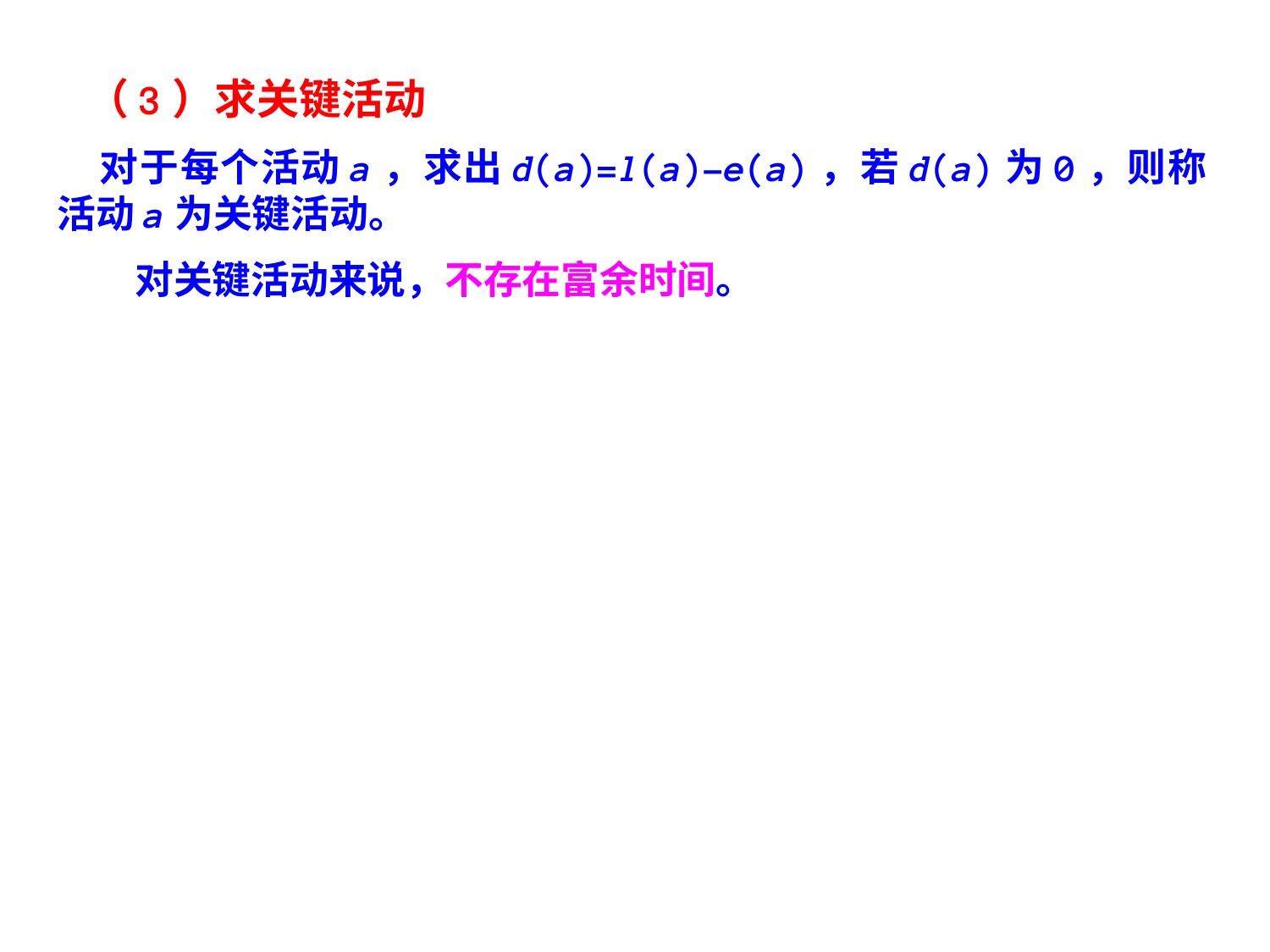

（3）求关键活动
   对于每个活动a，求出d(a)=l(a)-e(a)，若d(a)为0，则称活动a为关键活动。
　　对关键活动来说，不存在富余时间。